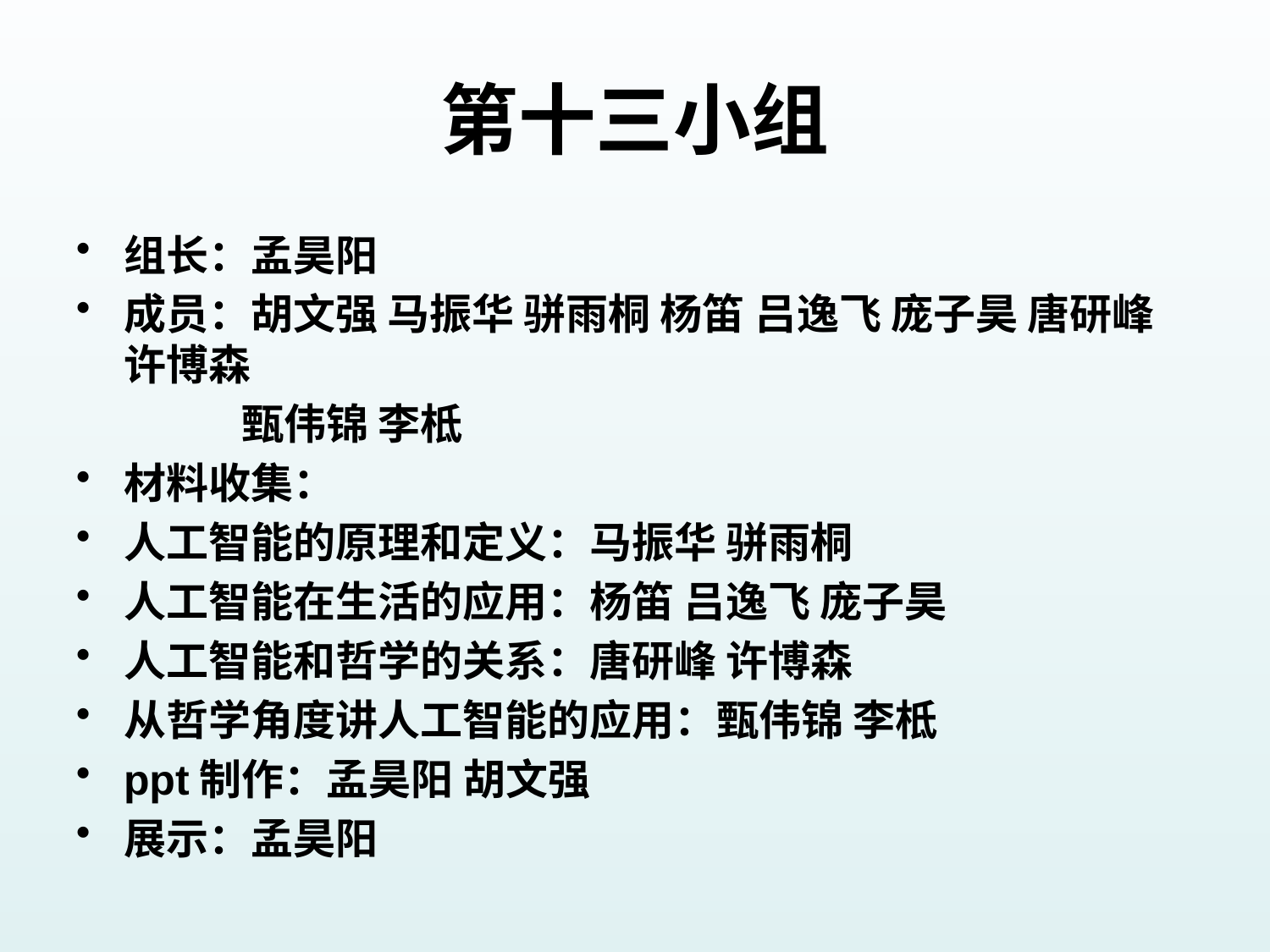

# 第十三小组
组长：孟昊阳
成员：胡文强 马振华 骈雨桐 杨笛 吕逸飞 庞子昊 唐研峰 许博森
	   甄伟锦 李柢
材料收集：
人工智能的原理和定义：马振华 骈雨桐
人工智能在生活的应用：杨笛 吕逸飞 庞子昊
人工智能和哲学的关系：唐研峰 许博森
从哲学角度讲人工智能的应用：甄伟锦 李柢
ppt制作：孟昊阳 胡文强
展示：孟昊阳